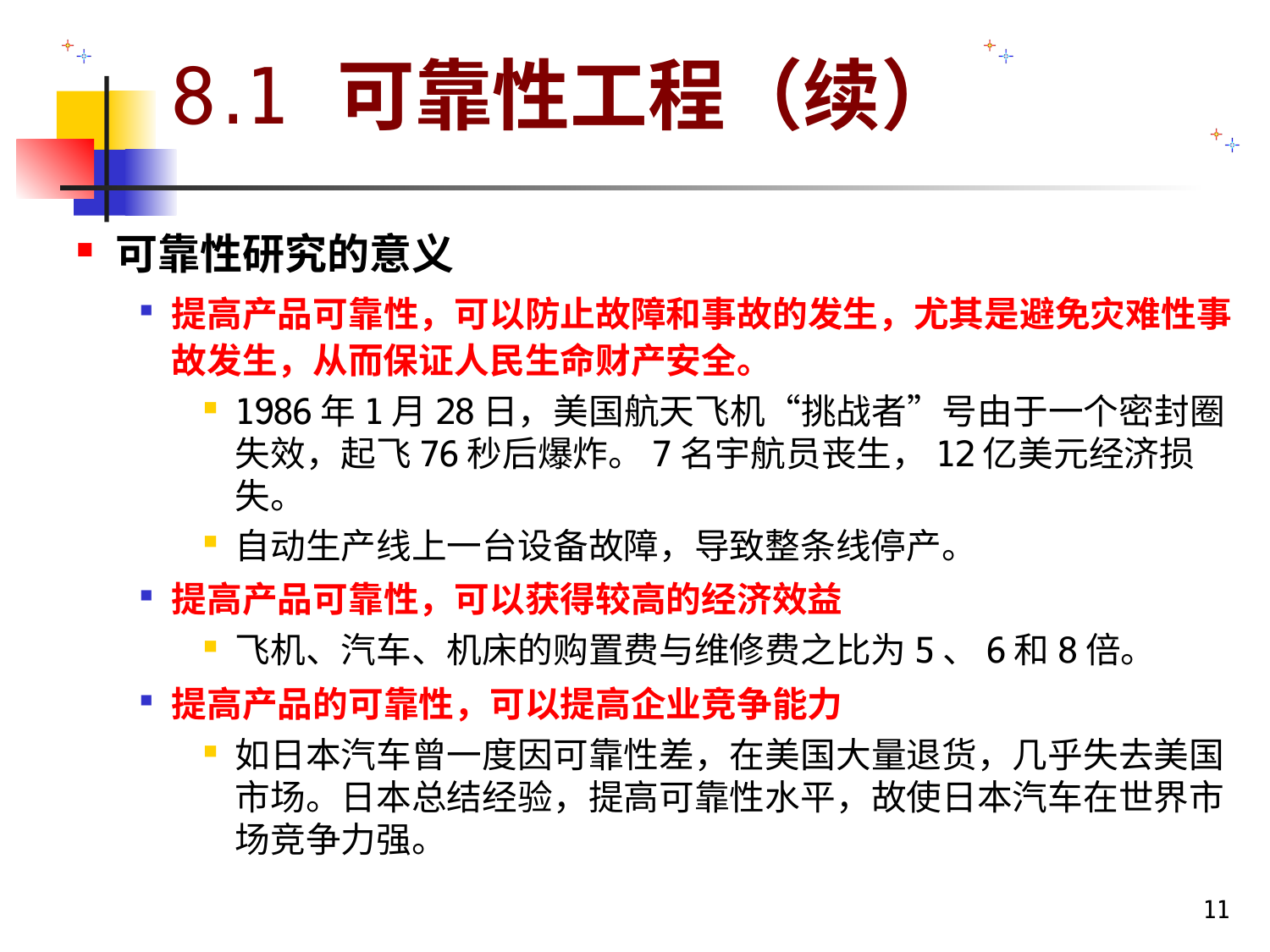

# 8.1 可靠性工程（续）
可靠性研究的意义
提高产品可靠性，可以防止故障和事故的发生，尤其是避免灾难性事故发生，从而保证人民生命财产安全。
1986年1月28日，美国航天飞机“挑战者”号由于一个密封圈失效，起飞76秒后爆炸。7名宇航员丧生，12亿美元经济损失。
自动生产线上一台设备故障，导致整条线停产。
提高产品可靠性，可以获得较高的经济效益
飞机、汽车、机床的购置费与维修费之比为5、6和8倍。
提高产品的可靠性，可以提高企业竞争能力
如日本汽车曾一度因可靠性差，在美国大量退货，几乎失去美国市场。日本总结经验，提高可靠性水平，故使日本汽车在世界市场竞争力强。

11